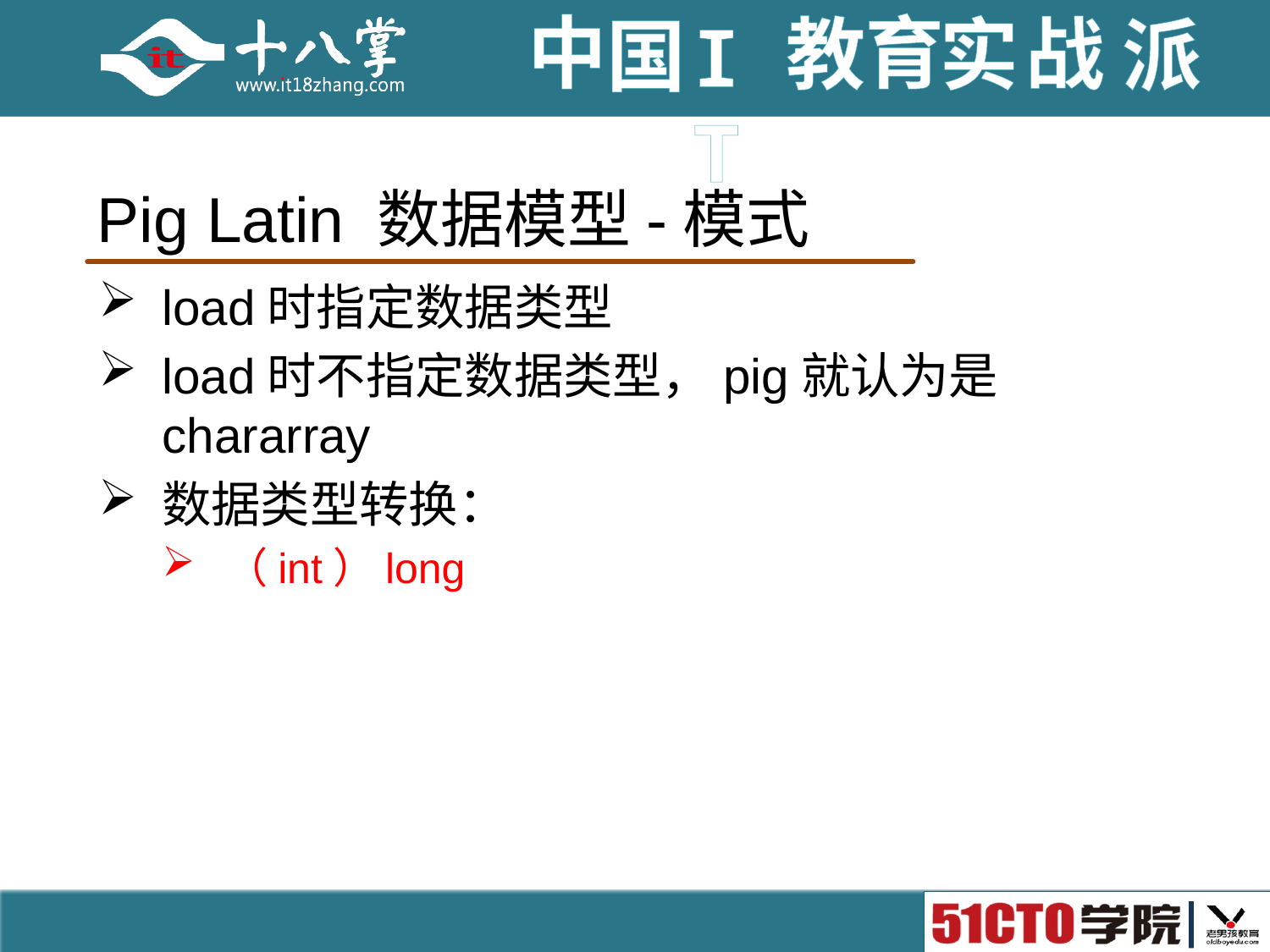

# Pig Latin 数据模型-模式
load时指定数据类型
load时不指定数据类型，pig就认为是chararray
数据类型转换：
（int）long